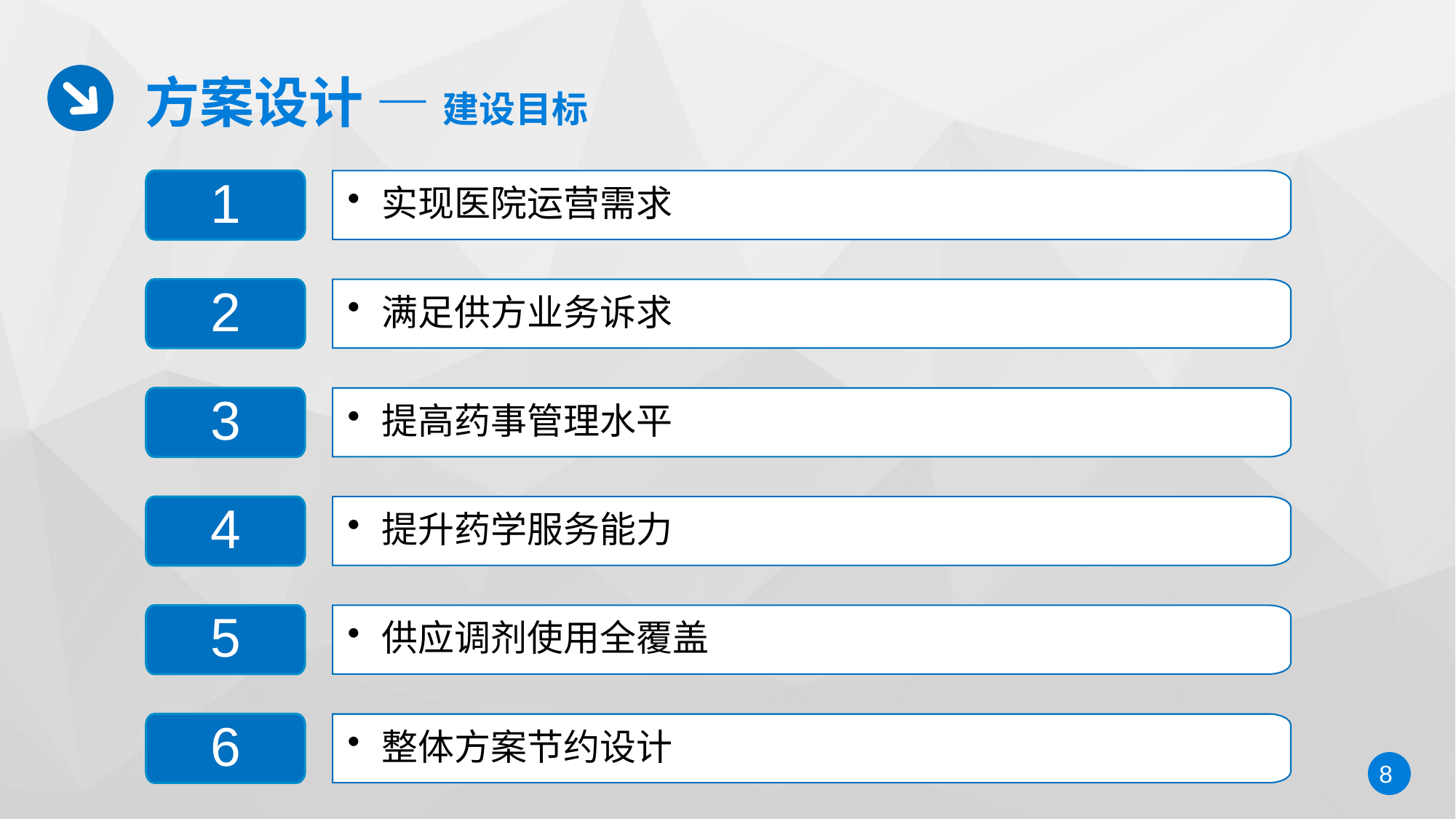

方案设计 — 建设目标
1
实现医院运营需求
2
满足供方业务诉求
3
提高药事管理水平
4
提升药学服务能力
5
供应调剂使用全覆盖
6
整体方案节约设计